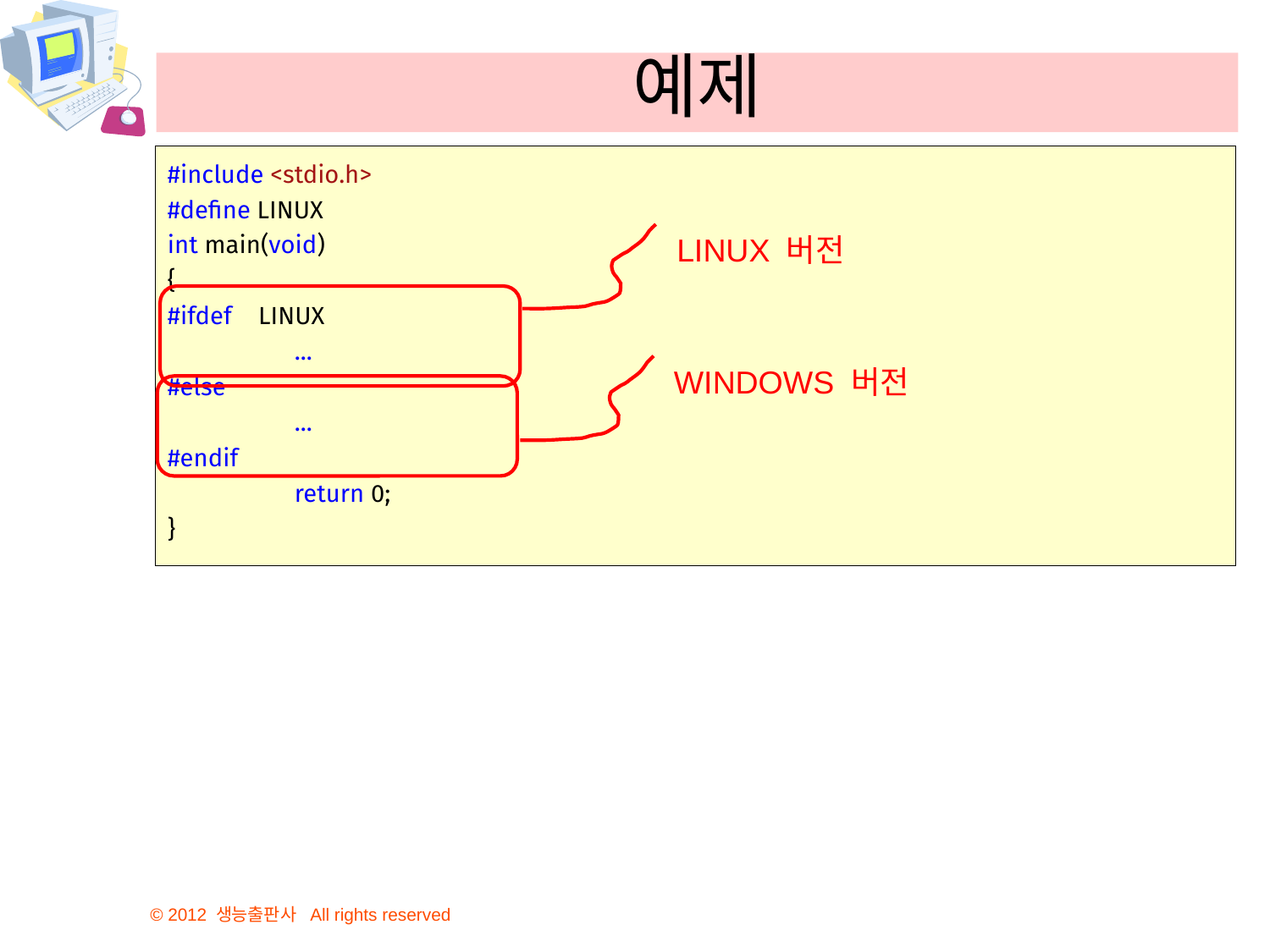

# 예제
#include <stdio.h>
#define LINUX
int main(void)
{
#ifdef    LINUX
	...
#else
	...
#endif
	return 0;
}

LINUX 버전

WINDOWS 버전